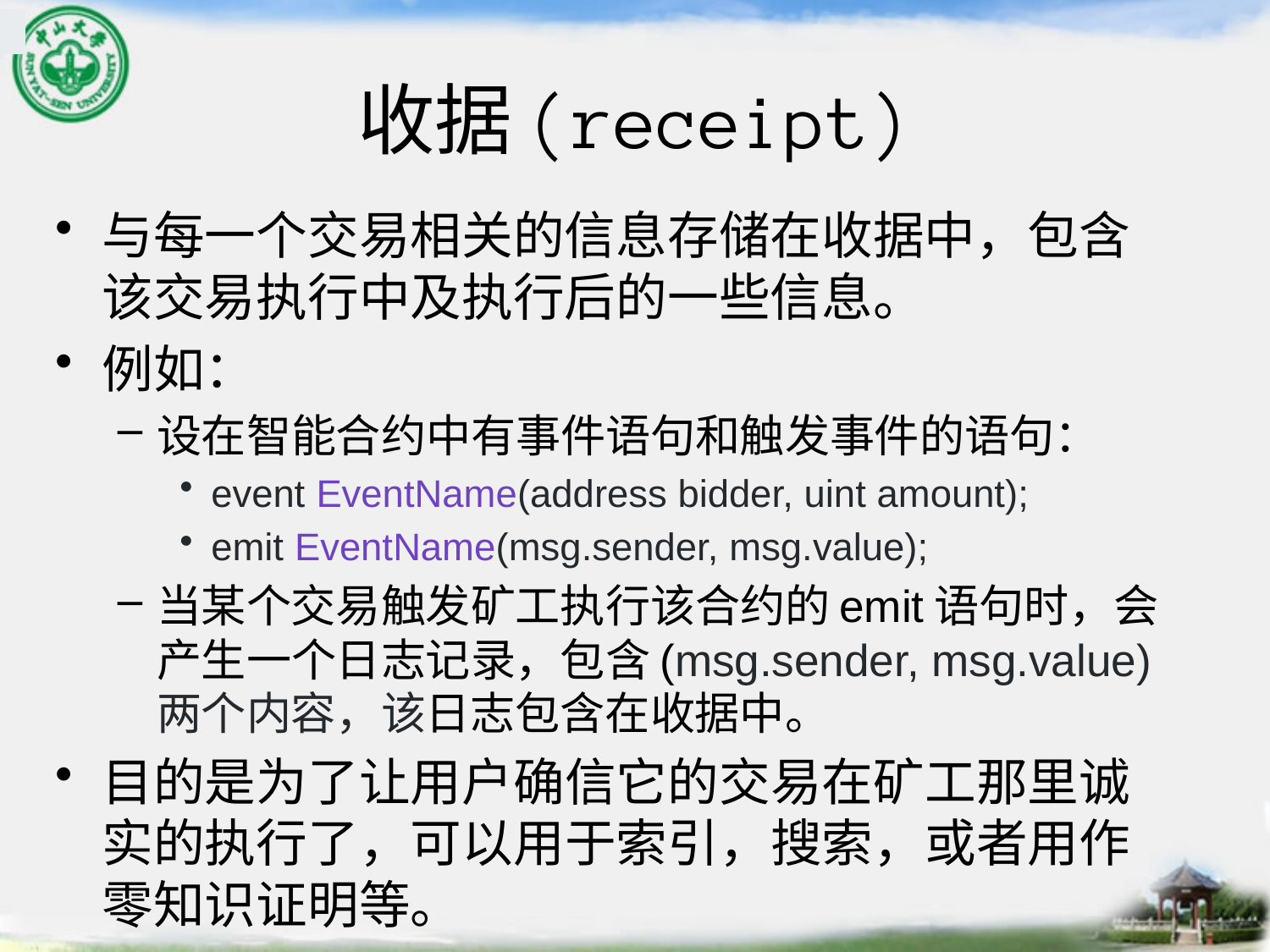

# 收据(receipt)
与每一个交易相关的信息存储在收据中，包含该交易执行中及执行后的一些信息。
例如：
设在智能合约中有事件语句和触发事件的语句：
event EventName(address bidder, uint amount);
emit EventName(msg.sender, msg.value);
当某个交易触发矿工执行该合约的emit语句时，会产生一个日志记录，包含(msg.sender, msg.value)两个内容，该日志包含在收据中。
目的是为了让用户确信它的交易在矿工那里诚实的执行了，可以用于索引，搜索，或者用作零知识证明等。